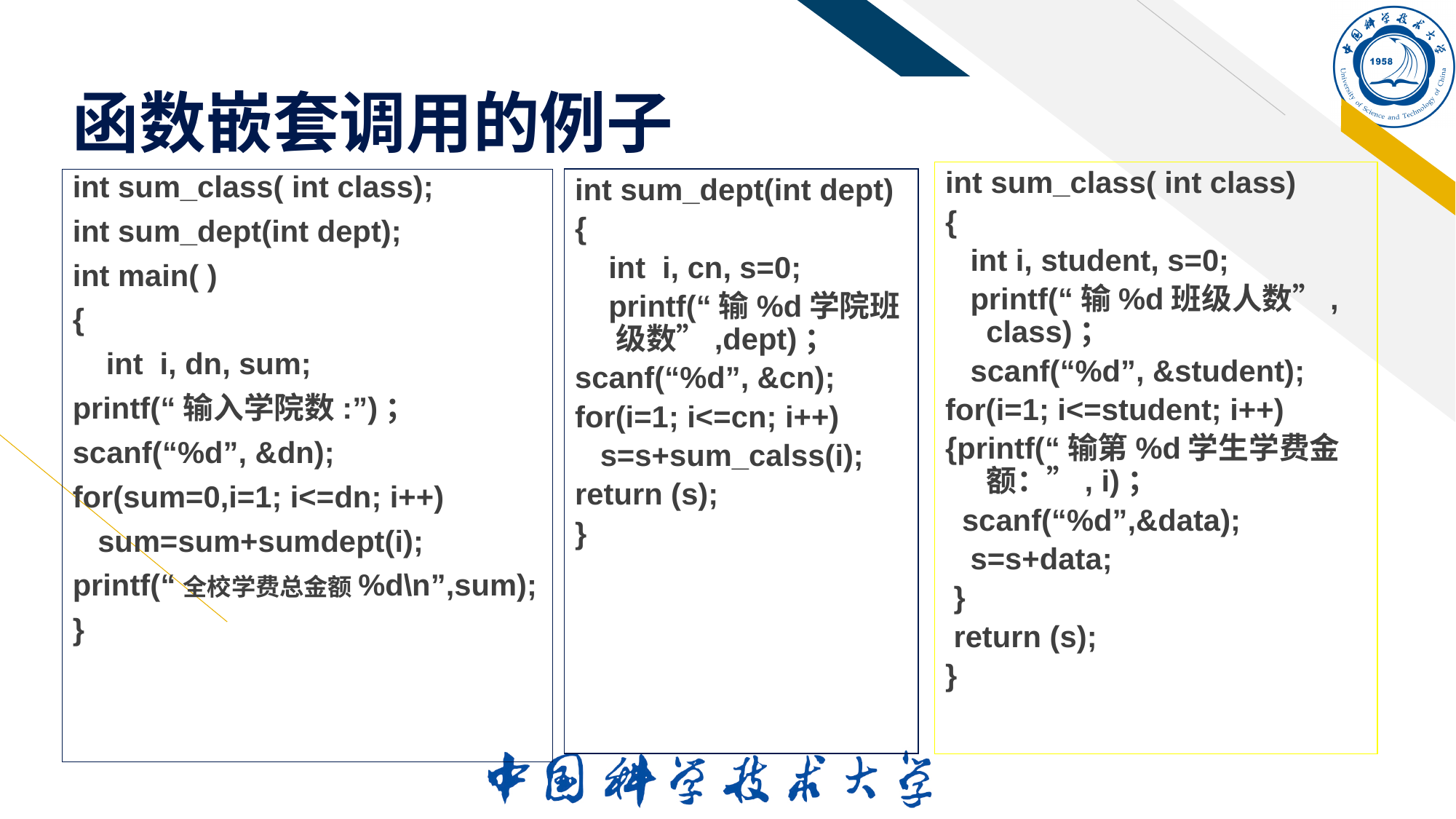

# 函数嵌套调用的例子
int sum_class( int class)
{
   int i, student, s=0;
   printf(“输%d班级人数”, class)；
   scanf(“%d”, &student);
for(i=1; i<=student; i++)
{printf(“输第%d学生学费金额：”, i)；
  scanf(“%d”,&data);
   s=s+data;
 }
 return (s);
}
int sum_class( int class);
int sum_dept(int dept);
int main( )
{
    int  i, dn, sum;
printf(“输入学院数:”)；
scanf(“%d”, &dn);
for(sum=0,i=1; i<=dn; i++)
   sum=sum+sumdept(i);
printf(“全校学费总金额%d\n”,sum);
}

int sum_dept(int dept)
{
    int  i, cn, s=0;
    printf(“输%d学院班级数”,dept)；
scanf(“%d”, &cn);
for(i=1; i<=cn; i++)
   s=s+sum_calss(i);
return (s);
}